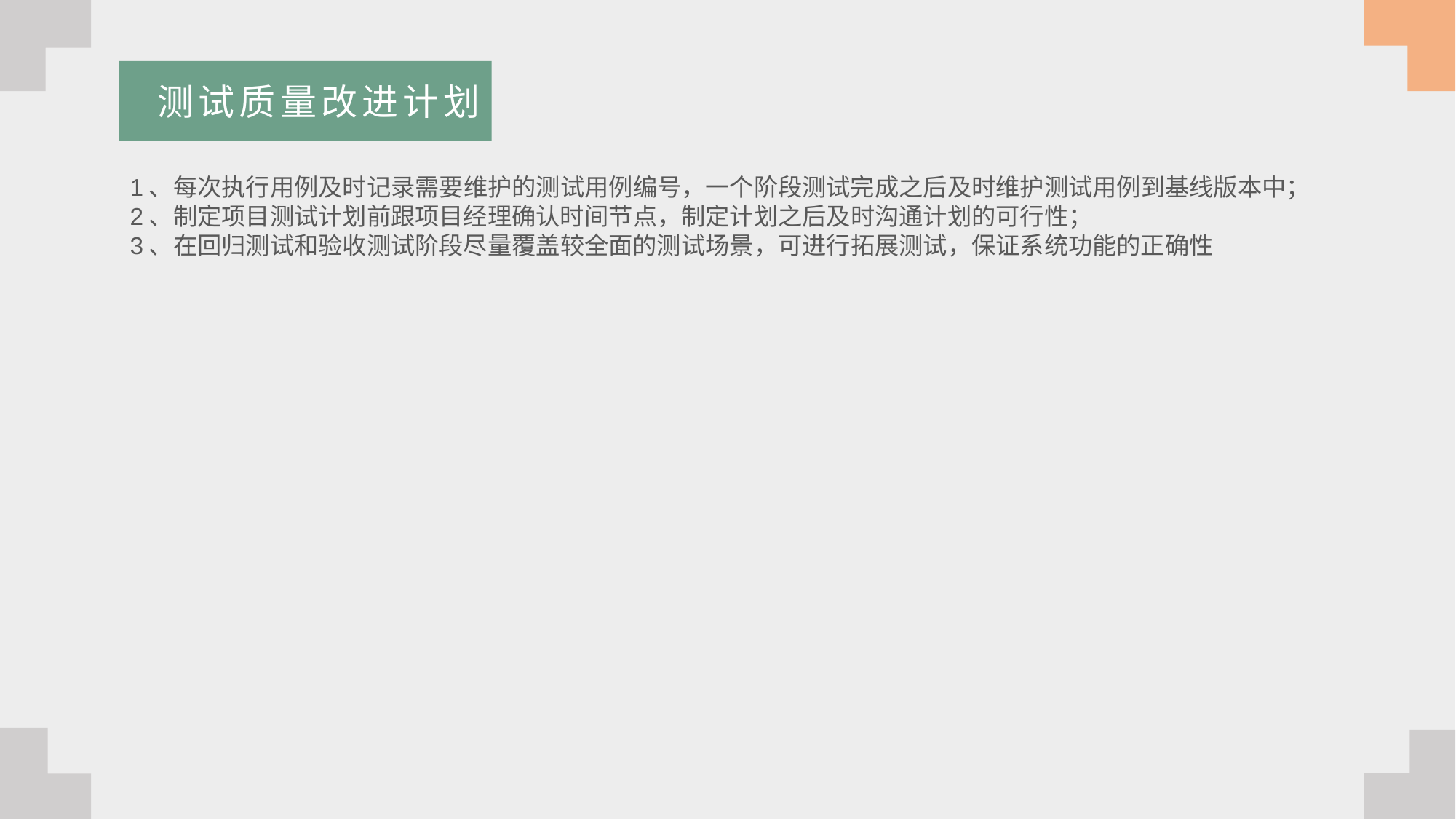

测试质量改进计划
1、每次执行用例及时记录需要维护的测试用例编号，一个阶段测试完成之后及时维护测试用例到基线版本中；
2、制定项目测试计划前跟项目经理确认时间节点，制定计划之后及时沟通计划的可行性；
3、在回归测试和验收测试阶段尽量覆盖较全面的测试场景，可进行拓展测试，保证系统功能的正确性